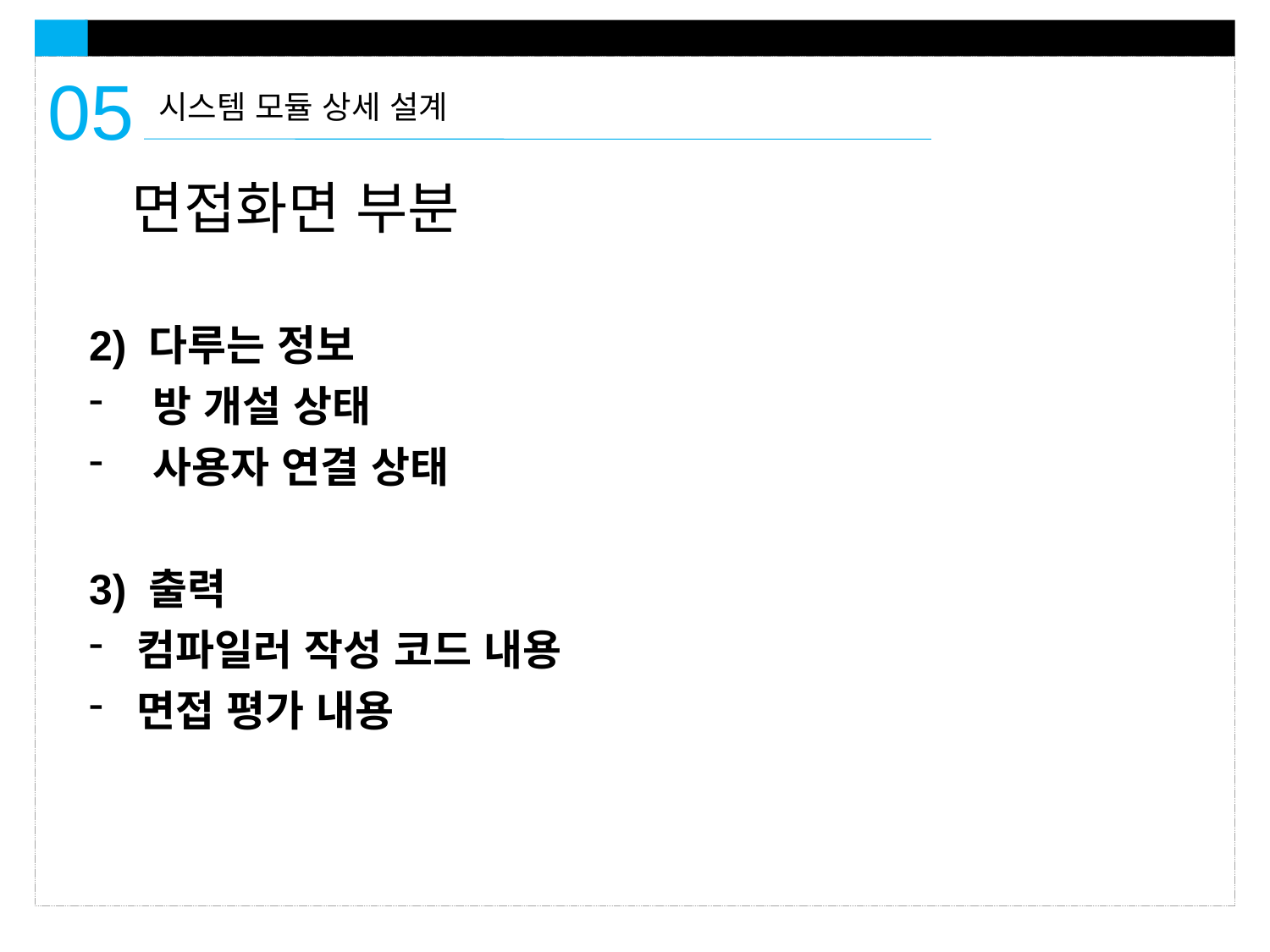

05

시스템 모듈 상세 설계

면접화면 부분

2) 다루는 정보
방 개설 상태
사용자 연결 상태

3) 출력
컴파일러 작성 코드 내용
면접 평가 내용